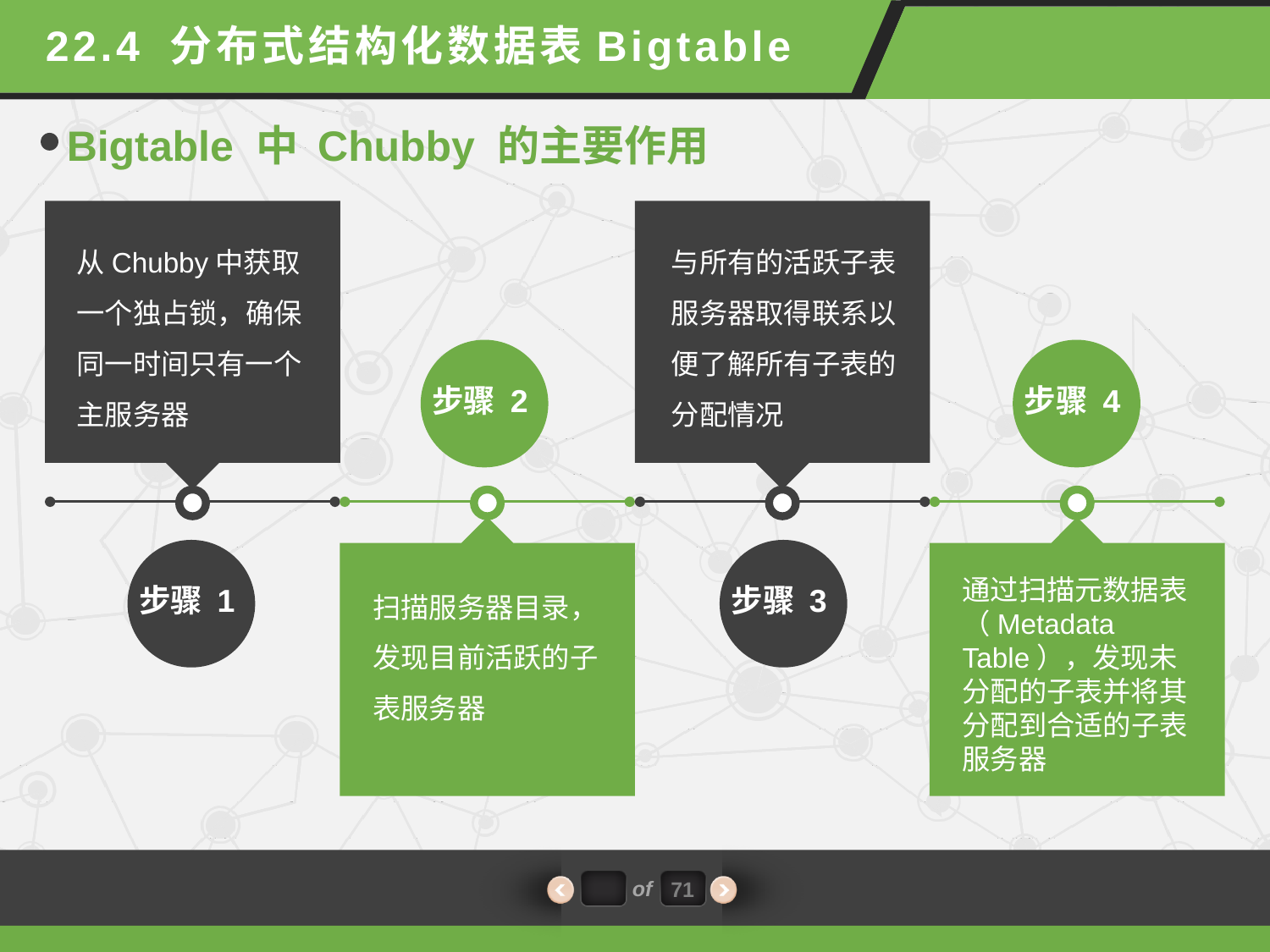

22.4 分布式结构化数据表Bigtable
Bigtable 中 Chubby 的主要作用

与所有的活跃子表服务器取得联系以便了解所有子表的分配情况
从Chubby中获取一个独占锁，确保同一时间只有一个主服务器

步骤 2
步骤 4

通过扫描元数据表（Metadata Table），发现未分配的子表并将其分配到合适的子表服务器
扫描服务器目录，发现目前活跃的子表服务器
步骤 1
步骤 3
40